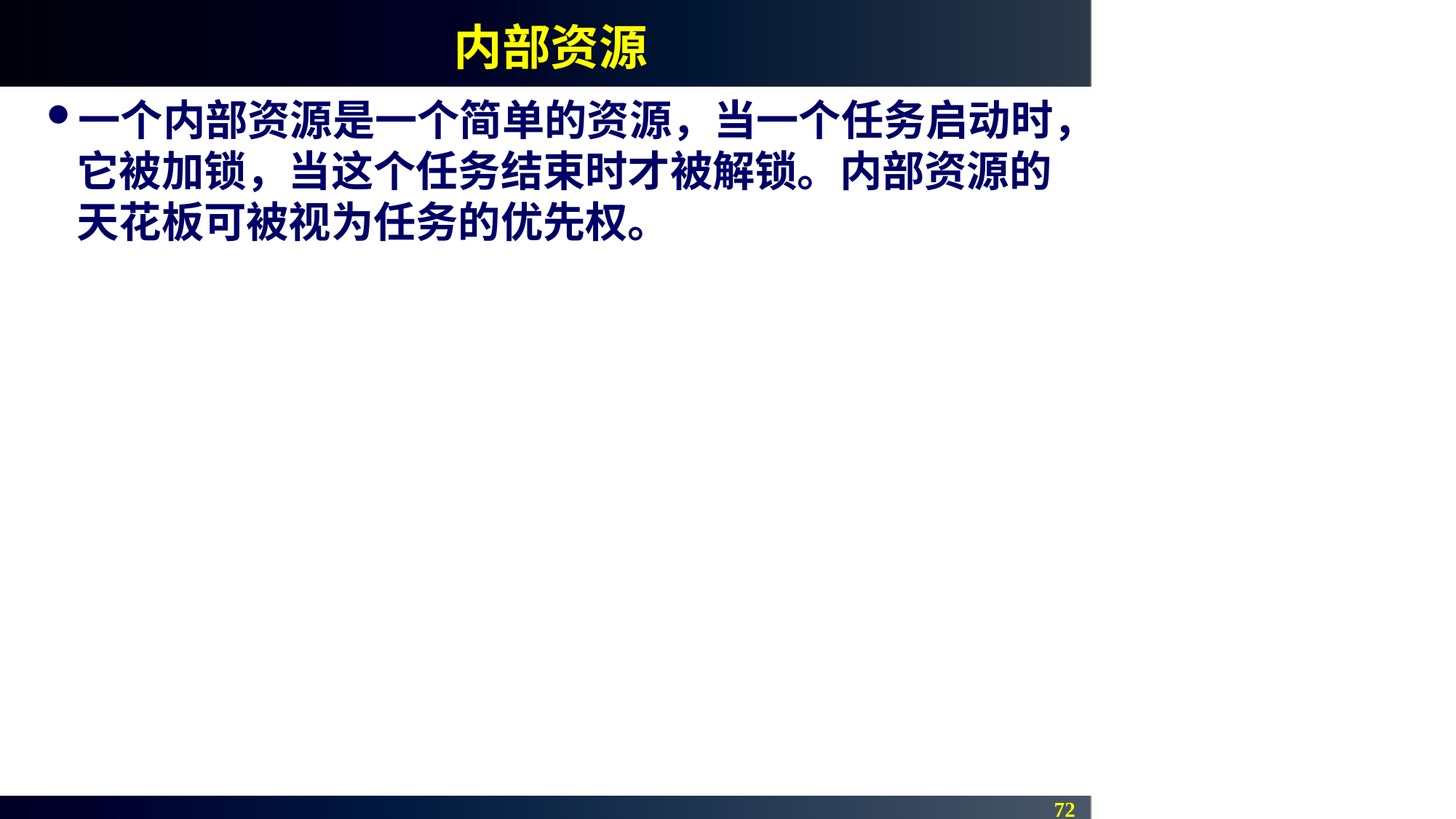

内部资源
一个内部资源是一个简单的资源，当一个任务启动时，它被加锁，当这个任务结束时才被解锁。内部资源的天花板可被视为任务的优先权。